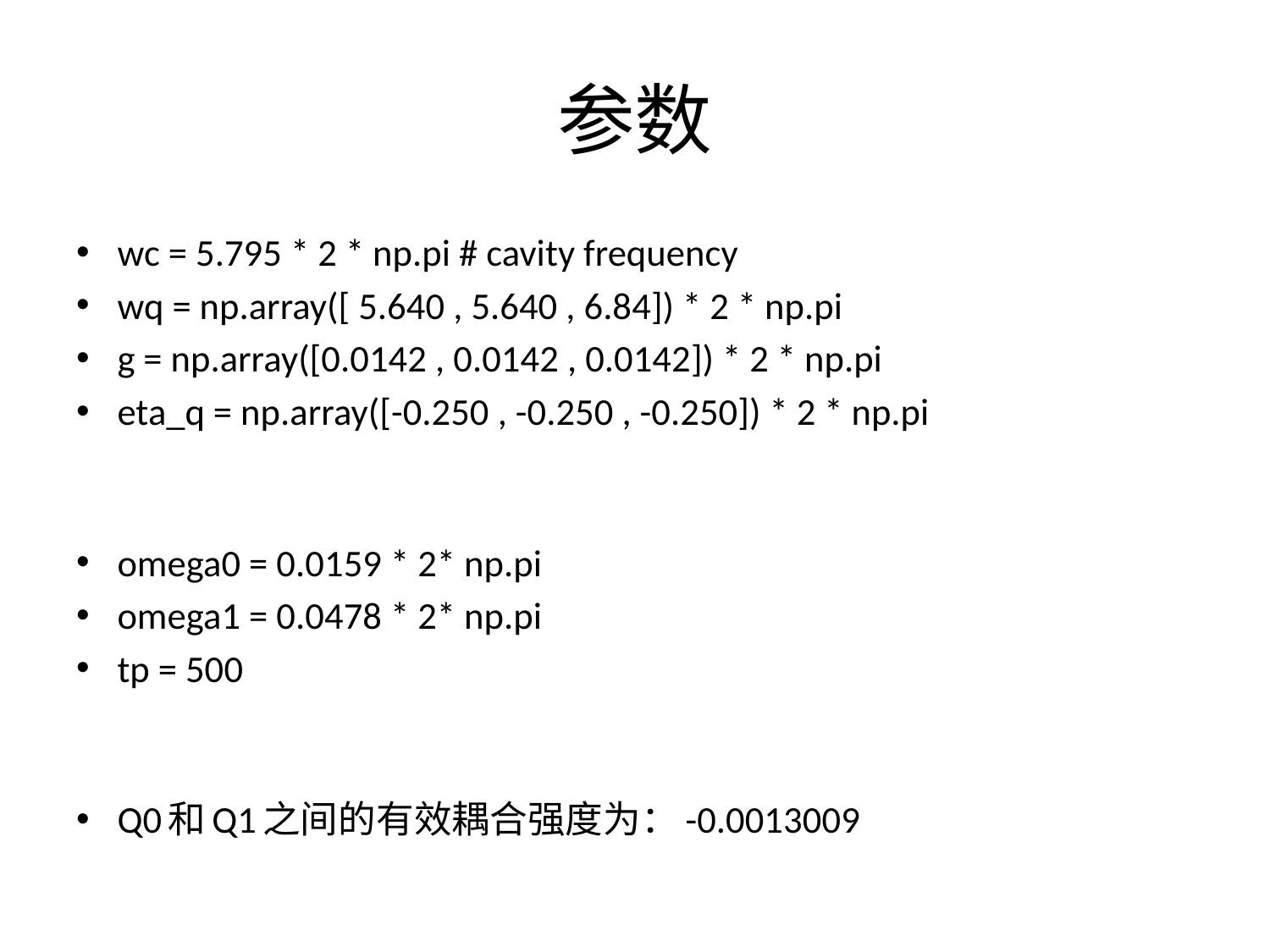

# 参数
wc = 5.795 * 2 * np.pi # cavity frequency
wq = np.array([ 5.640 , 5.640 , 6.84]) * 2 * np.pi
g = np.array([0.0142 , 0.0142 , 0.0142]) * 2 * np.pi
eta_q = np.array([-0.250 , -0.250 , -0.250]) * 2 * np.pi

omega0 = 0.0159 * 2* np.pi
omega1 = 0.0478 * 2* np.pi
tp = 500

Q0和Q1之间的有效耦合强度为：-0.0013009